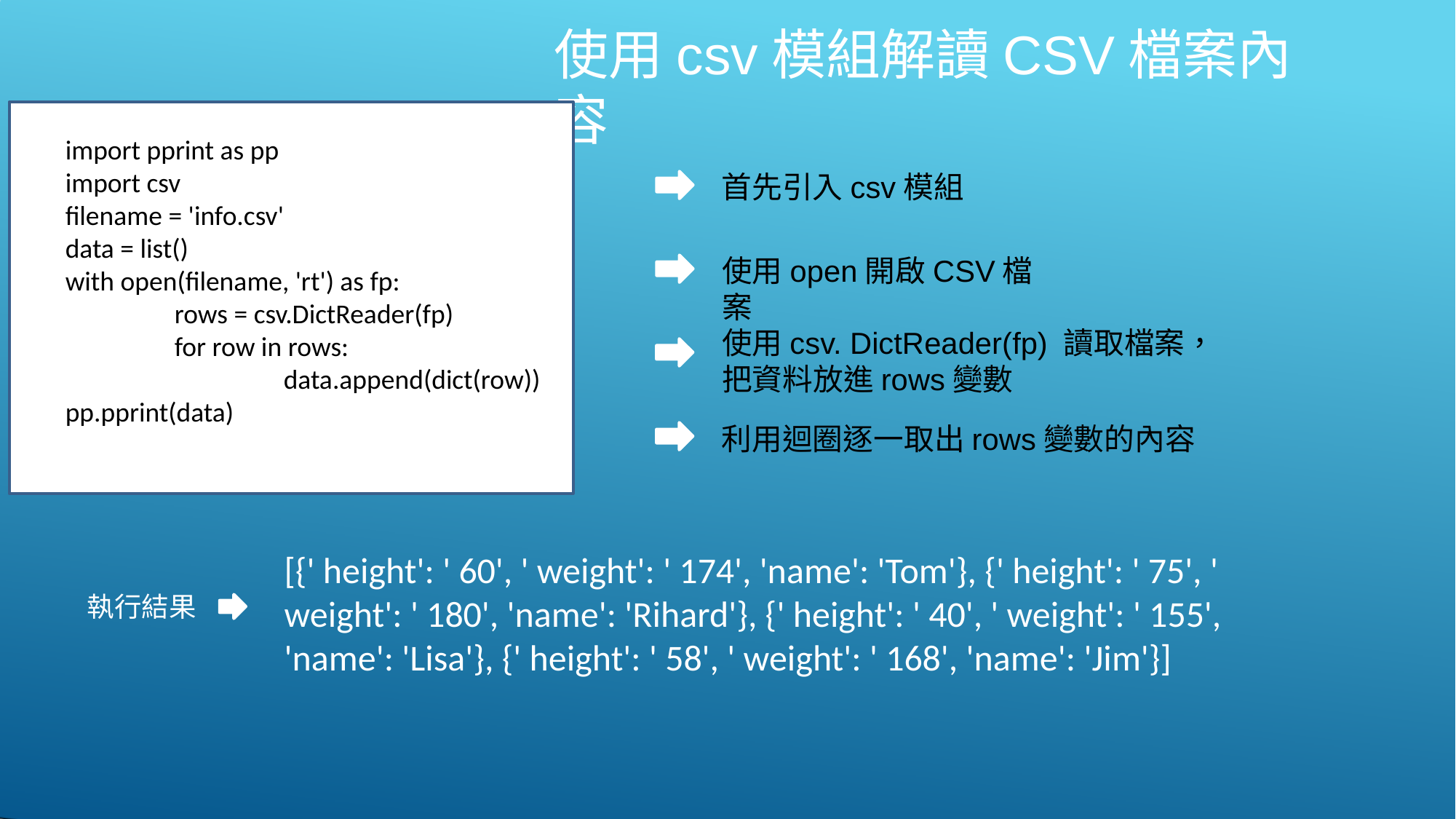

使用csv模組解讀CSV檔案內容

import pprint as pp
import csv
filename = 'info.csv'
data = list()
with open(filename, 'rt') as fp:
	rows = csv.DictReader(fp)
	for row in rows:
		data.append(dict(row))
pp.pprint(data)
首先引入csv模組

使用open開啟CSV檔案

使用csv. DictReader(fp) 讀取檔案，
把資料放進rows變數

利用迴圈逐一取出rows變數的內容

[{' height': ' 60', ' weight': ' 174', 'name': 'Tom'}, {' height': ' 75', ' weight': ' 180', 'name': 'Rihard'}, {' height': ' 40', ' weight': ' 155', 'name': 'Lisa'}, {' height': ' 58', ' weight': ' 168', 'name': 'Jim'}]
執行結果